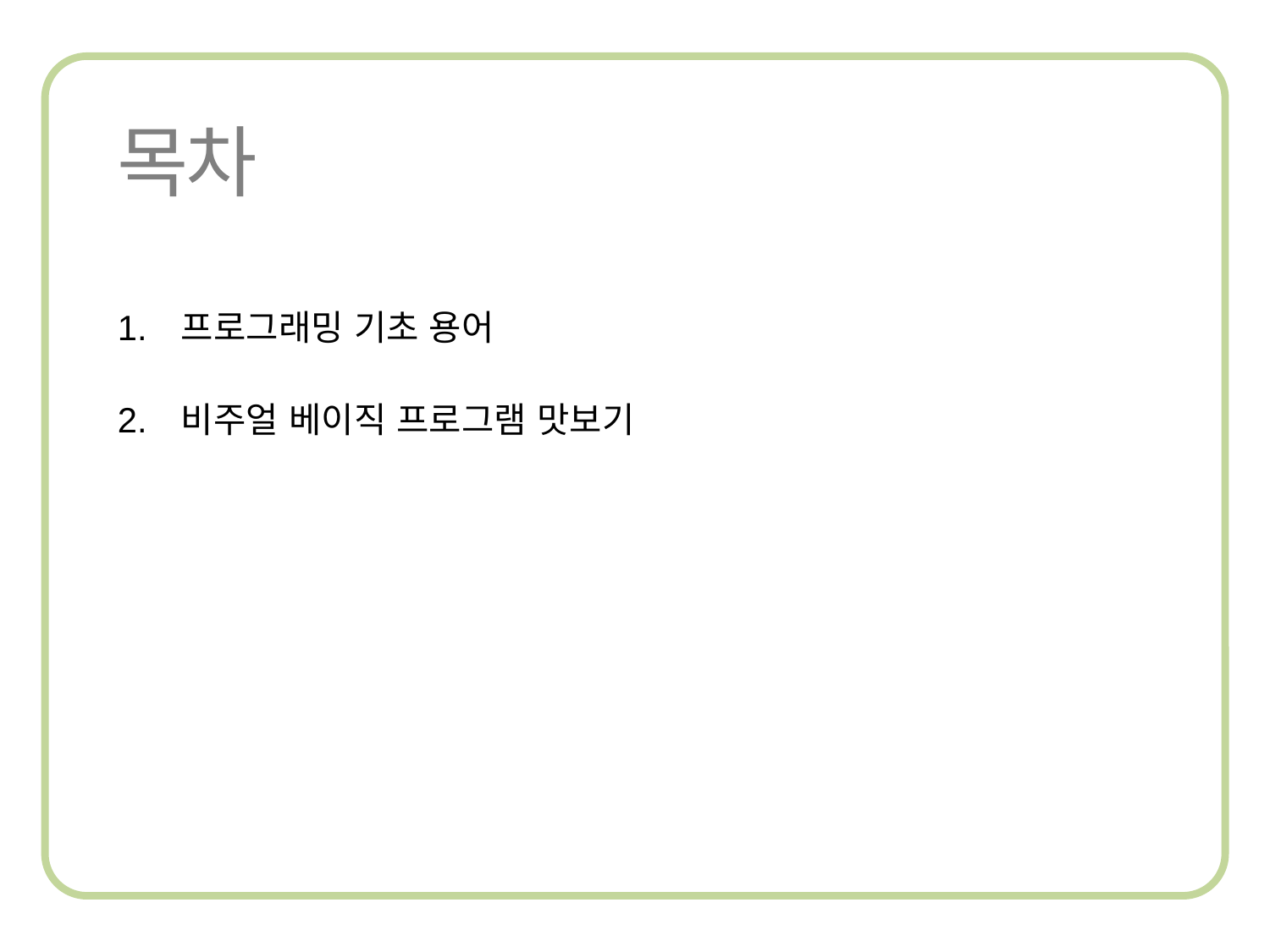

프로그래밍 기초 용어
비주얼 베이직 프로그램 맛보기